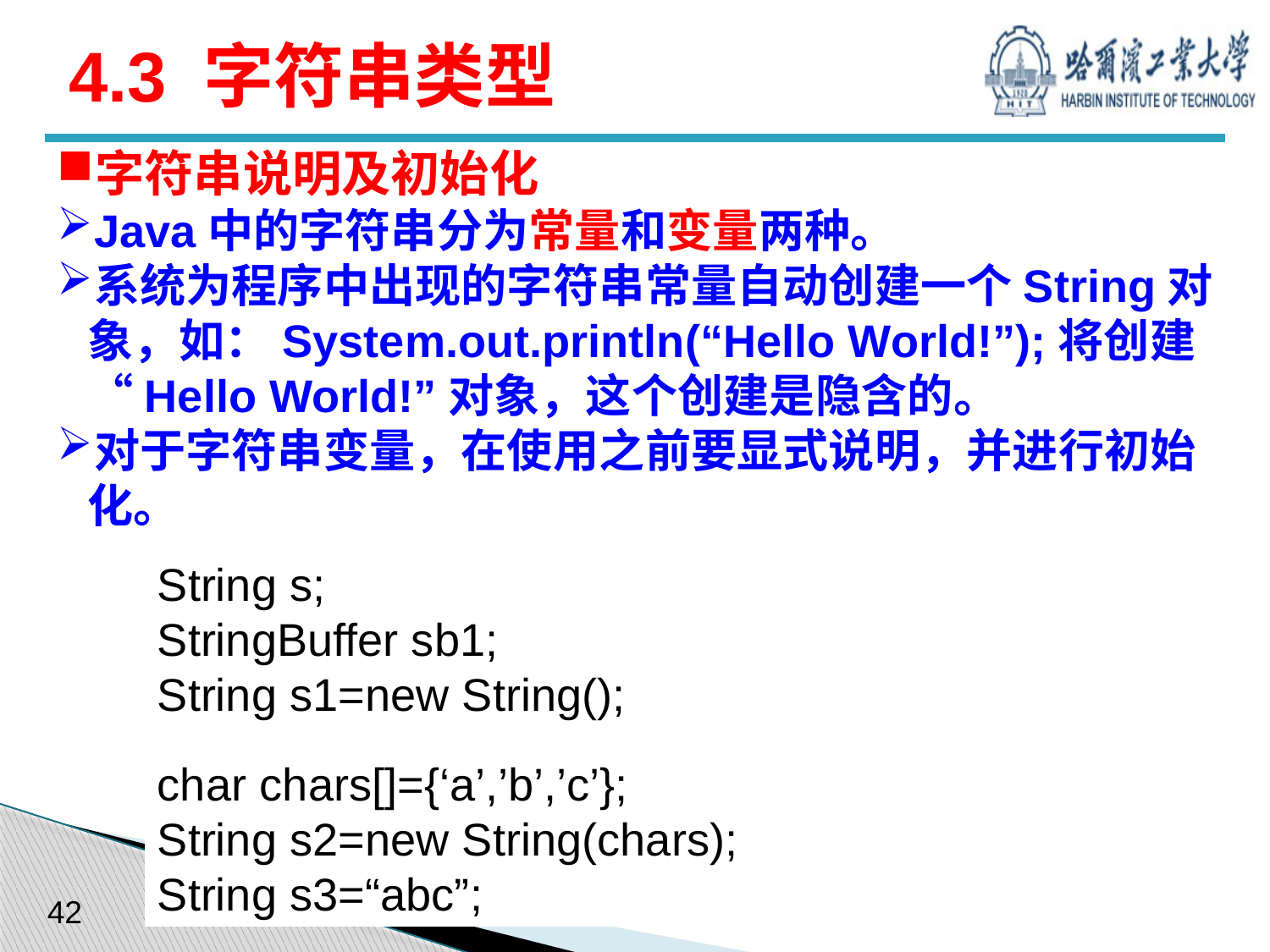

# 4.3 字符串类型
字符串说明及初始化
Java中的字符串分为常量和变量两种。
系统为程序中出现的字符串常量自动创建一个String对象，如：System.out.println(“Hello World!”);将创建“Hello World!”对象，这个创建是隐含的。
对于字符串变量，在使用之前要显式说明，并进行初始化。
String s;
StringBuffer sb1;
String s1=new String();
char chars[]={‘a’,’b’,’c’};
String s2=new String(chars);
String s3=“abc”;